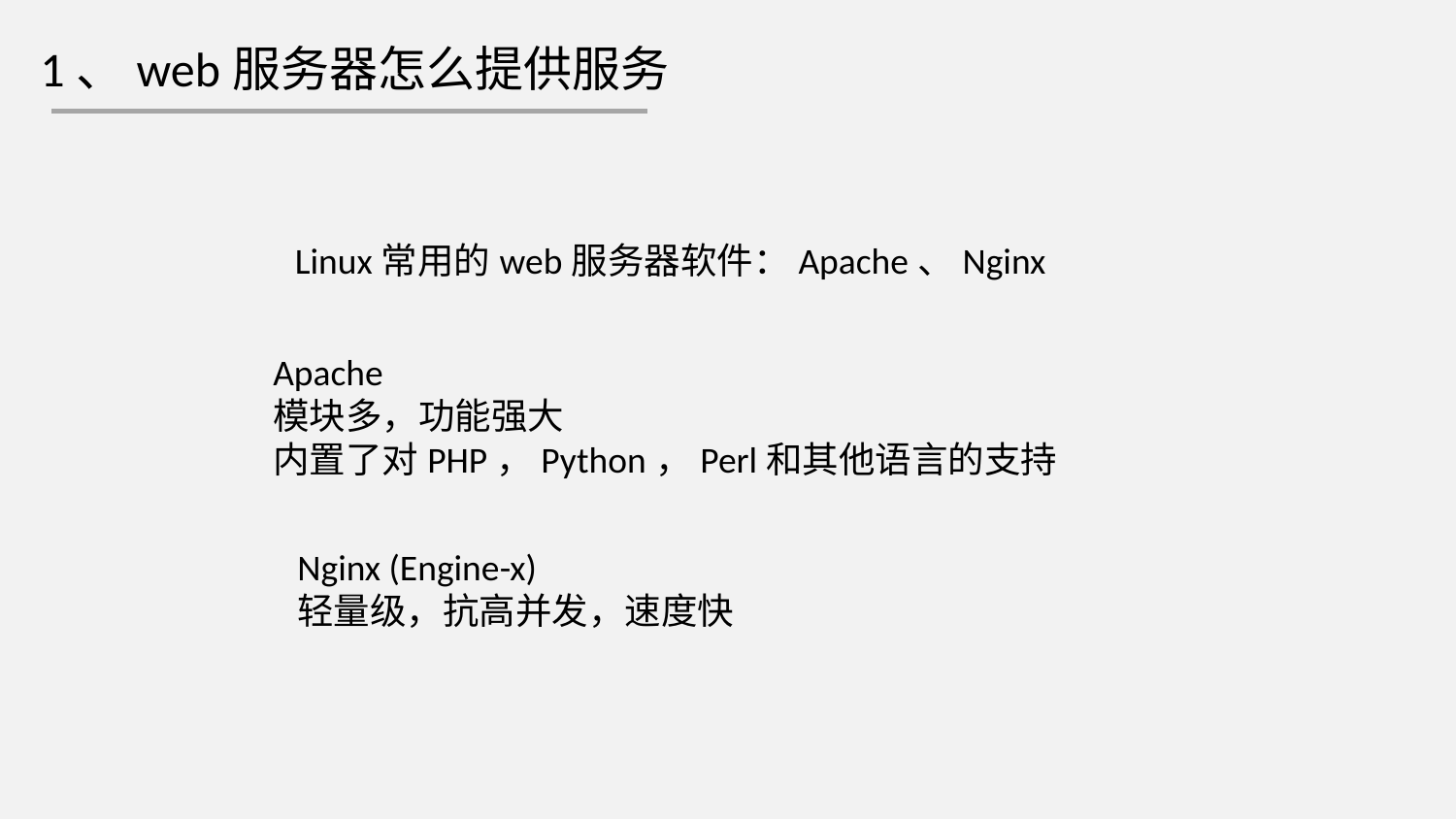

1、web服务器怎么提供服务
Linux常用的web服务器软件：Apache、Nginx
Apache
模块多，功能强大
内置了对PHP，Python，Perl和其他语言的支持
Nginx (Engine-x)
轻量级，抗高并发，速度快